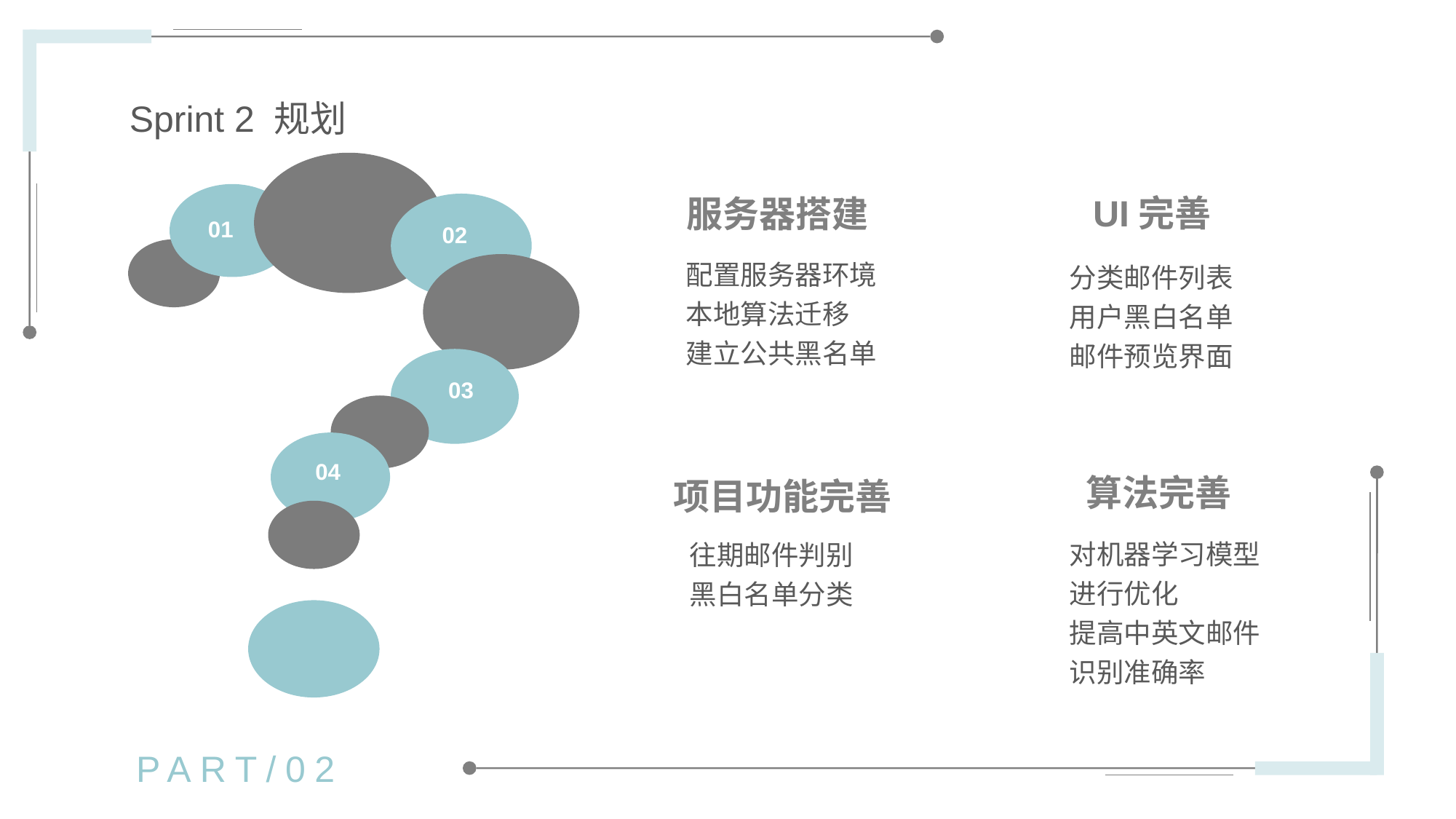

Sprint 2 规划

01
02

03

04

UI完善
服务器搭建
配置服务器环境
本地算法迁移
建立公共黑名单
分类邮件列表
用户黑白名单
邮件预览界面
算法完善
项目功能完善

对机器学习模型进行优化
提高中英文邮件识别准确率

往期邮件判别
黑白名单分类
PART/02